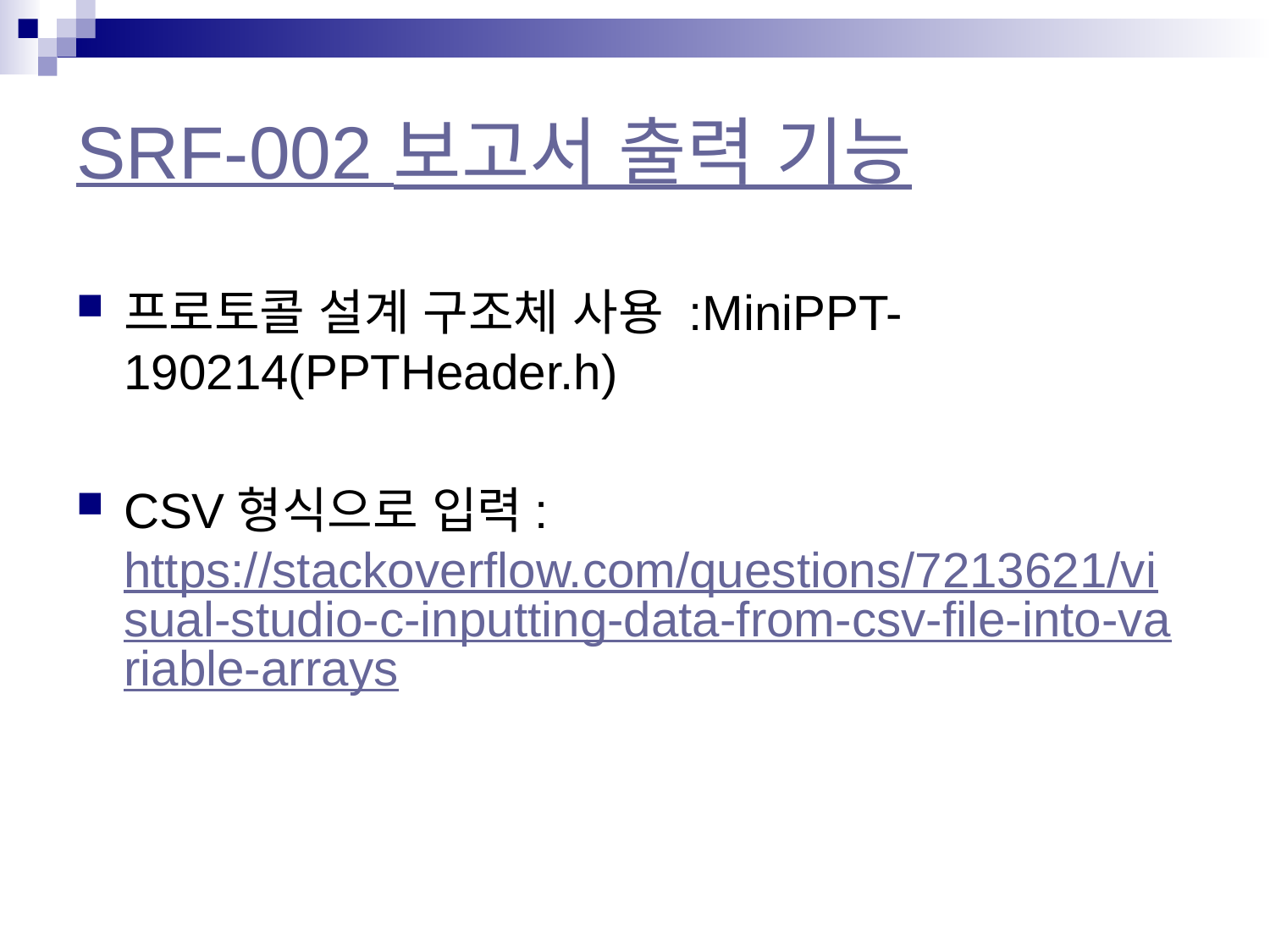

# SRF-002 보고서 출력 기능
프로토콜 설계 구조체 사용 :MiniPPT-190214(PPTHeader.h)

CSV형식으로 입력: https://stackoverflow.com/questions/7213621/visual-studio-c-inputting-data-from-csv-file-into-variable-arrays